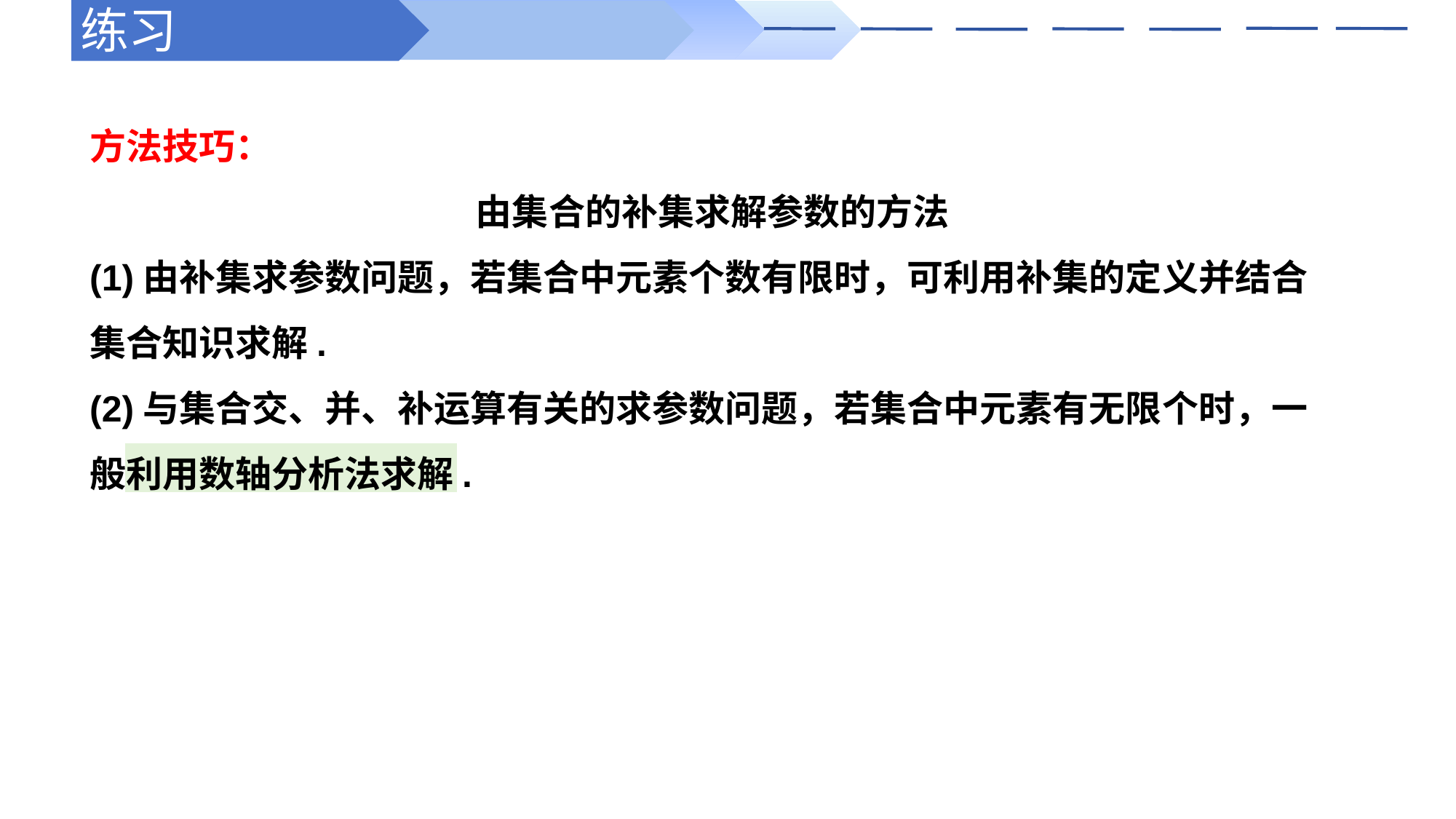

练习

方法技巧：
由集合的补集求解参数的方法
(1)由补集求参数问题，若集合中元素个数有限时，可利用补集的定义并结合集合知识求解.
(2)与集合交、并、补运算有关的求参数问题，若集合中元素有无限个时，一般利用数轴分析法求解.